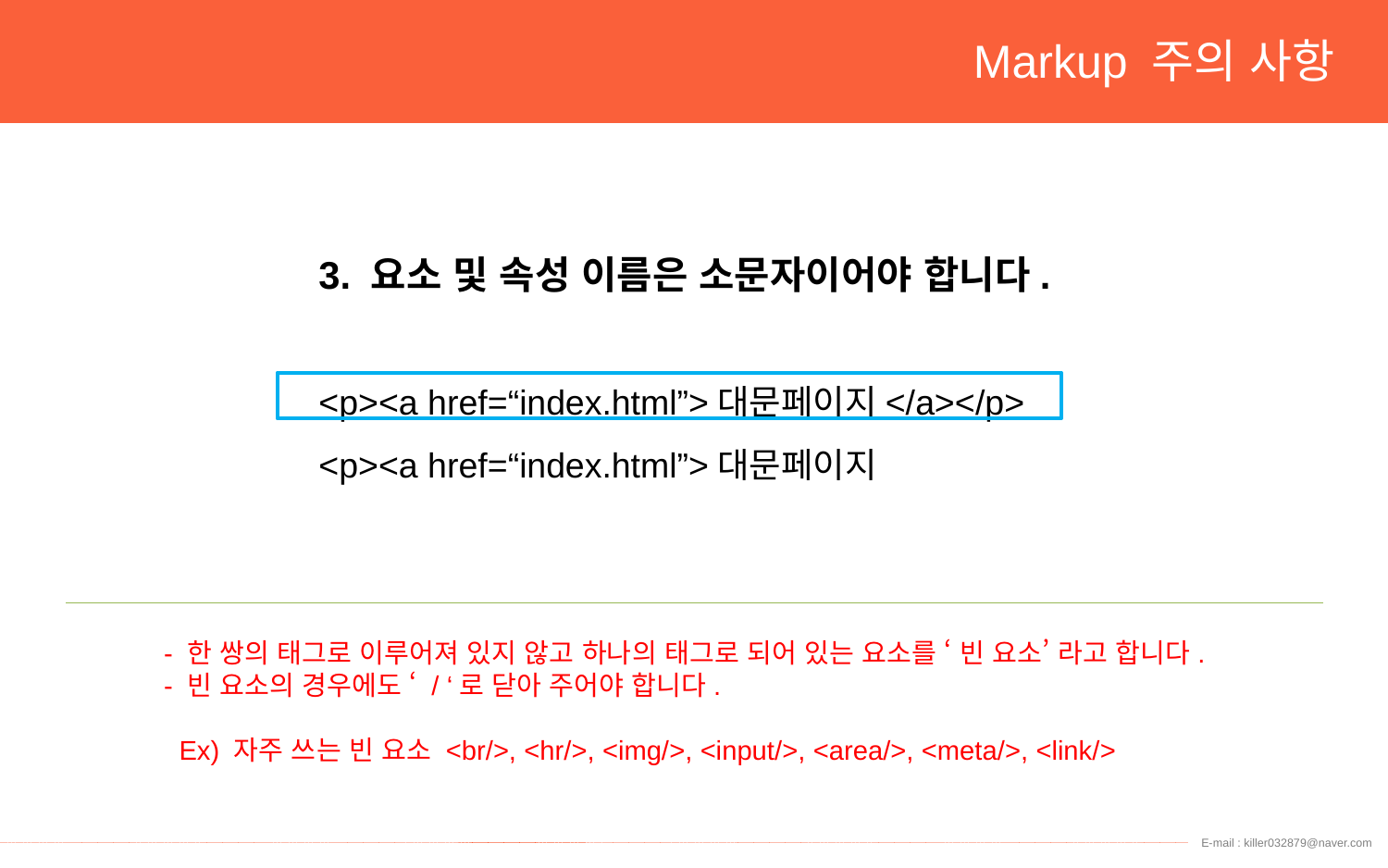

Markup 주의 사항
3. 요소 및 속성 이름은 소문자이어야 합니다.

<p><a href=“index.html”>대문페이지</a></p>
<p><a href=“index.html”>대문페이지

- 한 쌍의 태그로 이루어져 있지 않고 하나의 태그로 되어 있는 요소를 ‘ 빈 요소’ 라고 합니다.
- 빈 요소의 경우에도 ‘ / ‘로 닫아 주어야 합니다.

  Ex) 자주 쓰는 빈 요소 <br/>, <hr/>, <img/>, <input/>, <area/>, <meta/>, <link/>